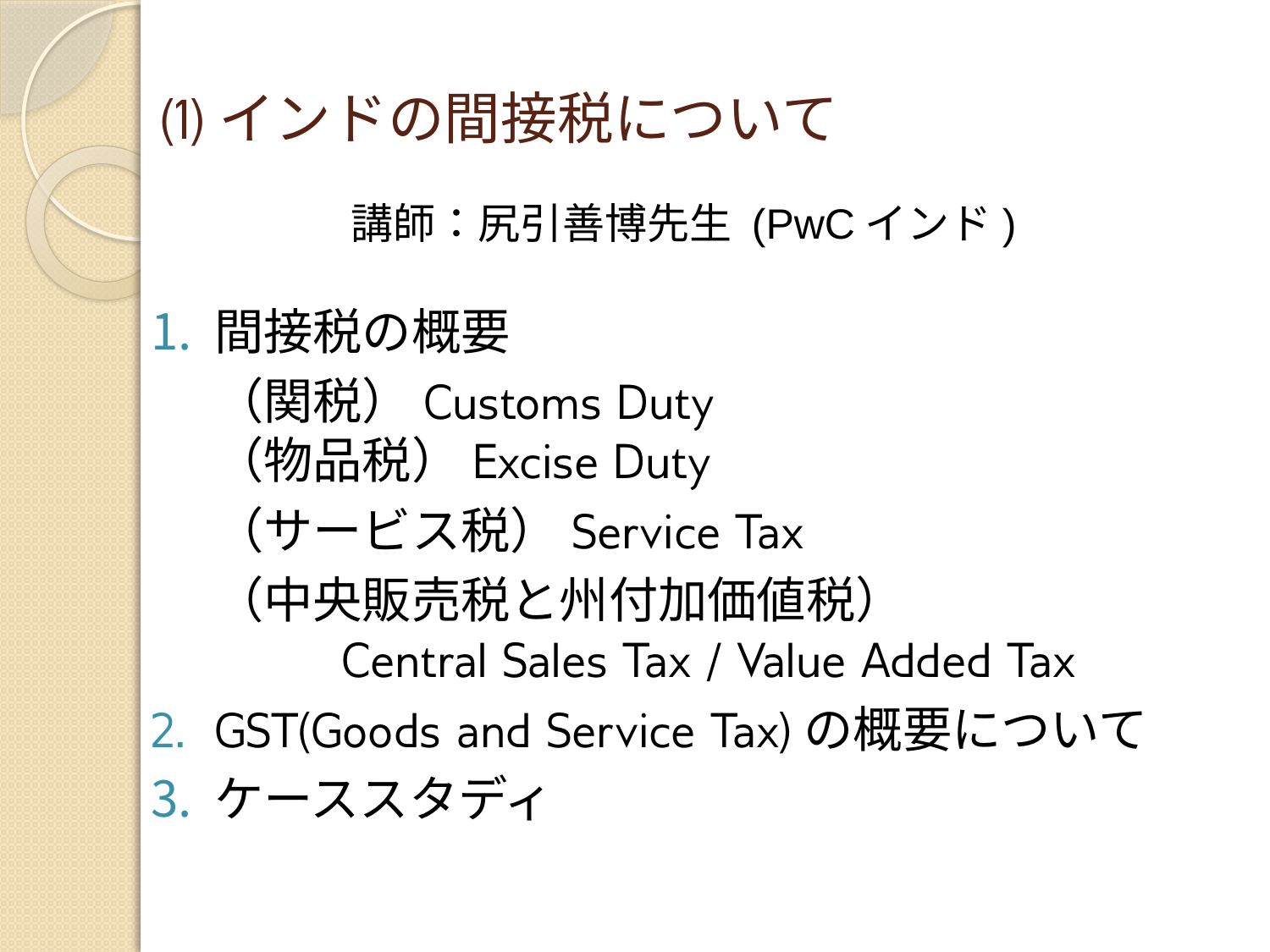

# (1)インドの間接税について
講師：尻引善博先生 (PwCインド)
間接税の概要
	（関税）Customs Duty
（物品税）Excise Duty
	（サービス税）Service Tax
	（中央販売税と州付加価値税）
	Central Sales Tax / Value Added Tax
GST(Goods and Service Tax)の概要について
ケーススタディ